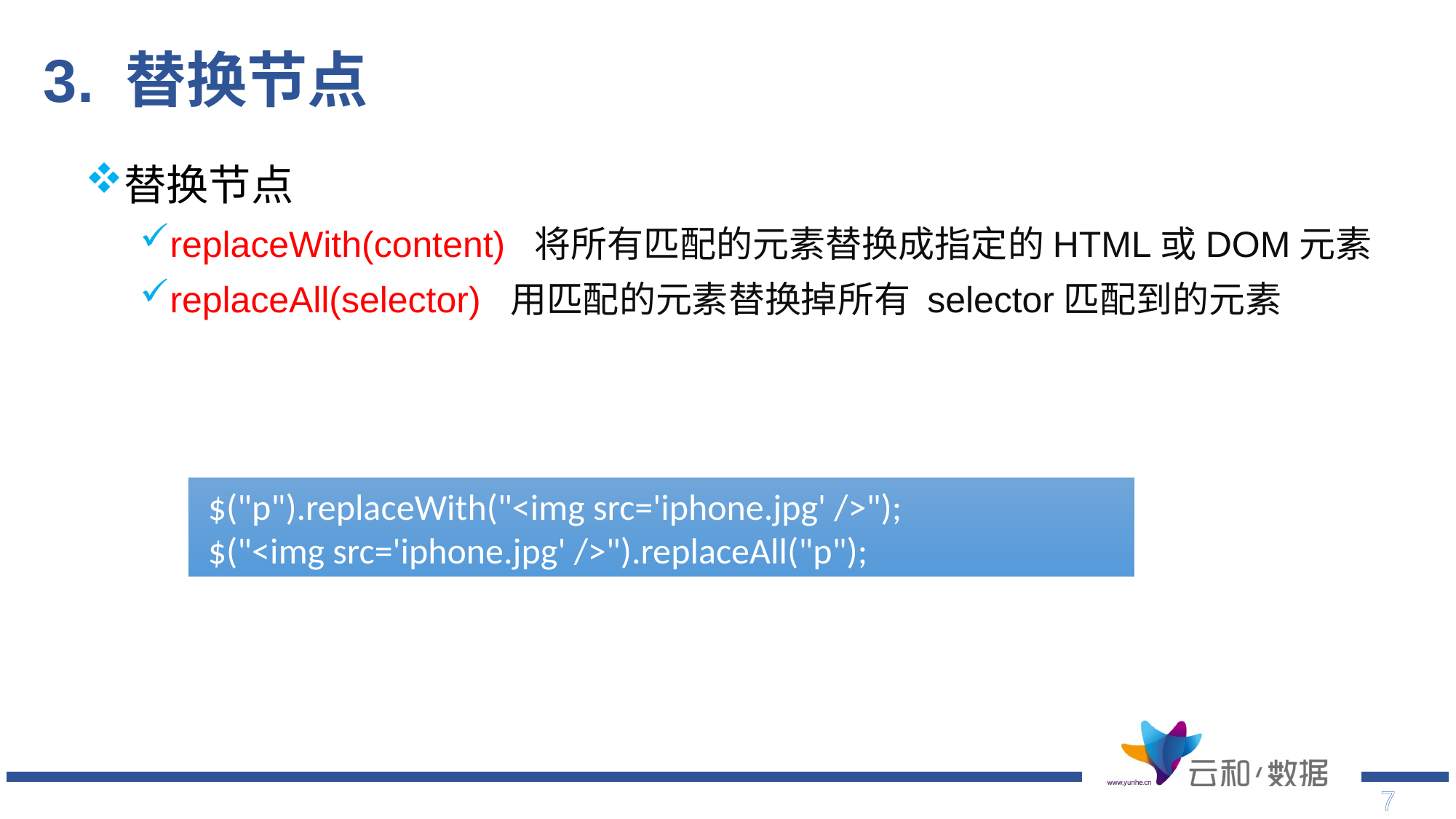

# 3. 替换节点

替换节点
replaceWith(content)  将所有匹配的元素替换成指定的HTML或DOM元素
replaceAll(selector)  用匹配的元素替换掉所有 selector匹配到的元素
 $("p").replaceWith("<img src='iphone.jpg' />");
 $("<img src='iphone.jpg' />").replaceAll("p");